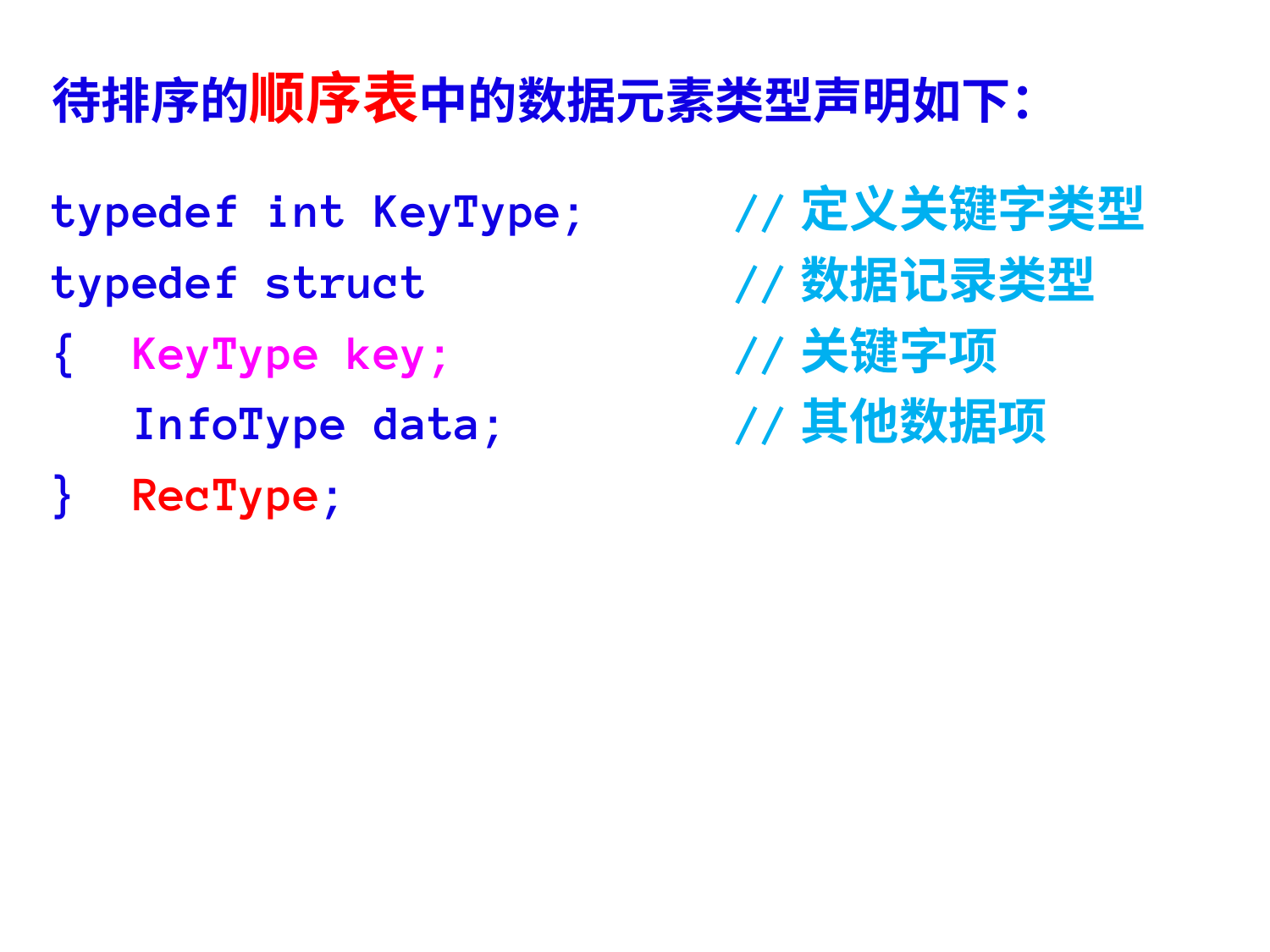

typedef int KeyType;   	//定义关键字类型
typedef struct          	//数据记录类型
{  KeyType key;         	//关键字项
   InfoType data;       	//其他数据项
}  RecType;

 待排序的顺序表中的数据元素类型声明如下：